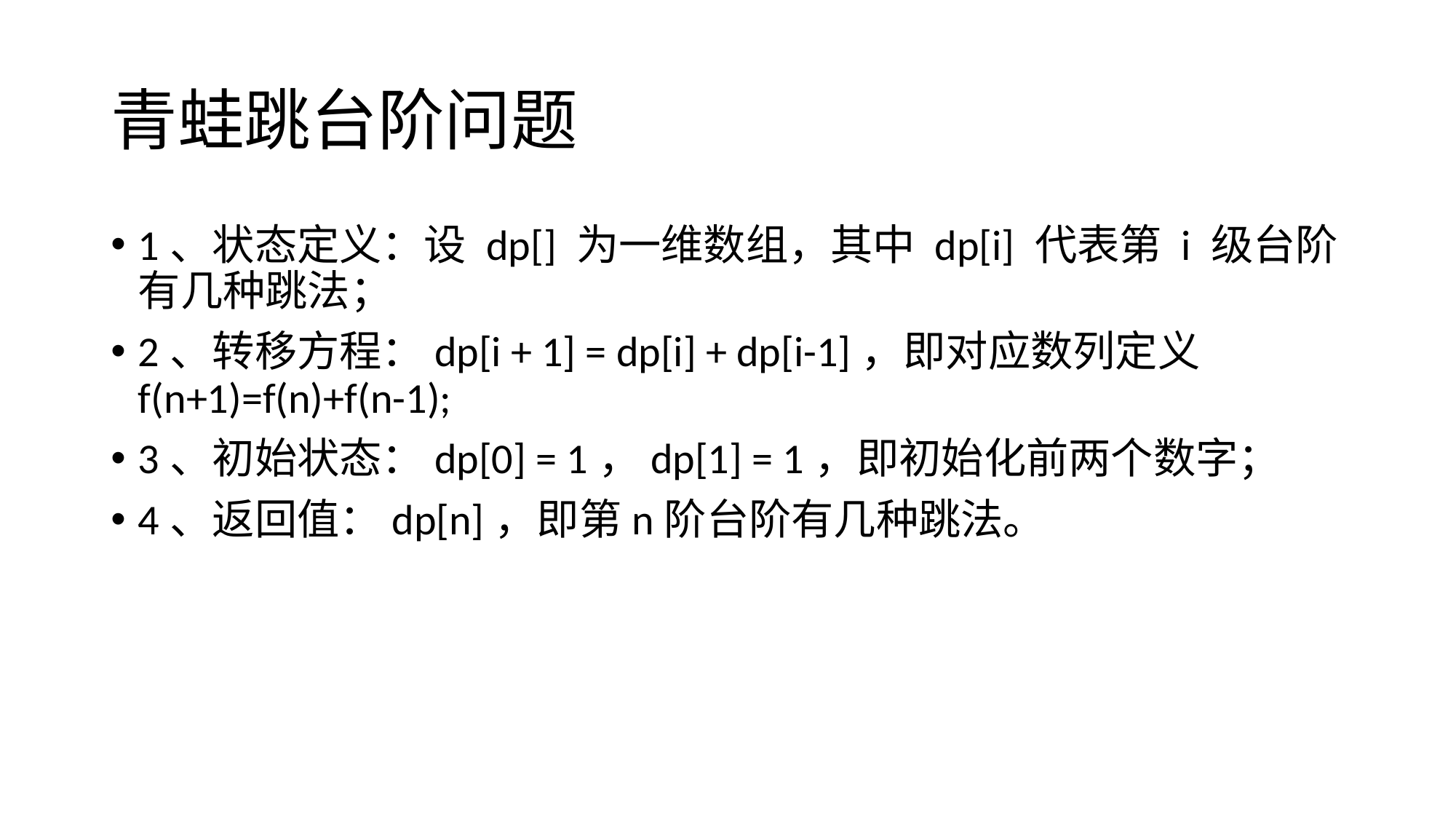

# 青蛙跳台阶问题
1、状态定义：设 dp[] 为一维数组，其中 dp[i] 代表第 i 级台阶有几种跳法；
2、转移方程：dp[i + 1] = dp[i] + dp[i-1]，即对应数列定义f(n+1)=f(n)+f(n-1);
3、初始状态：dp[0] = 1，dp[1] = 1，即初始化前两个数字；
4、返回值：dp[n]，即第n阶台阶有几种跳法。